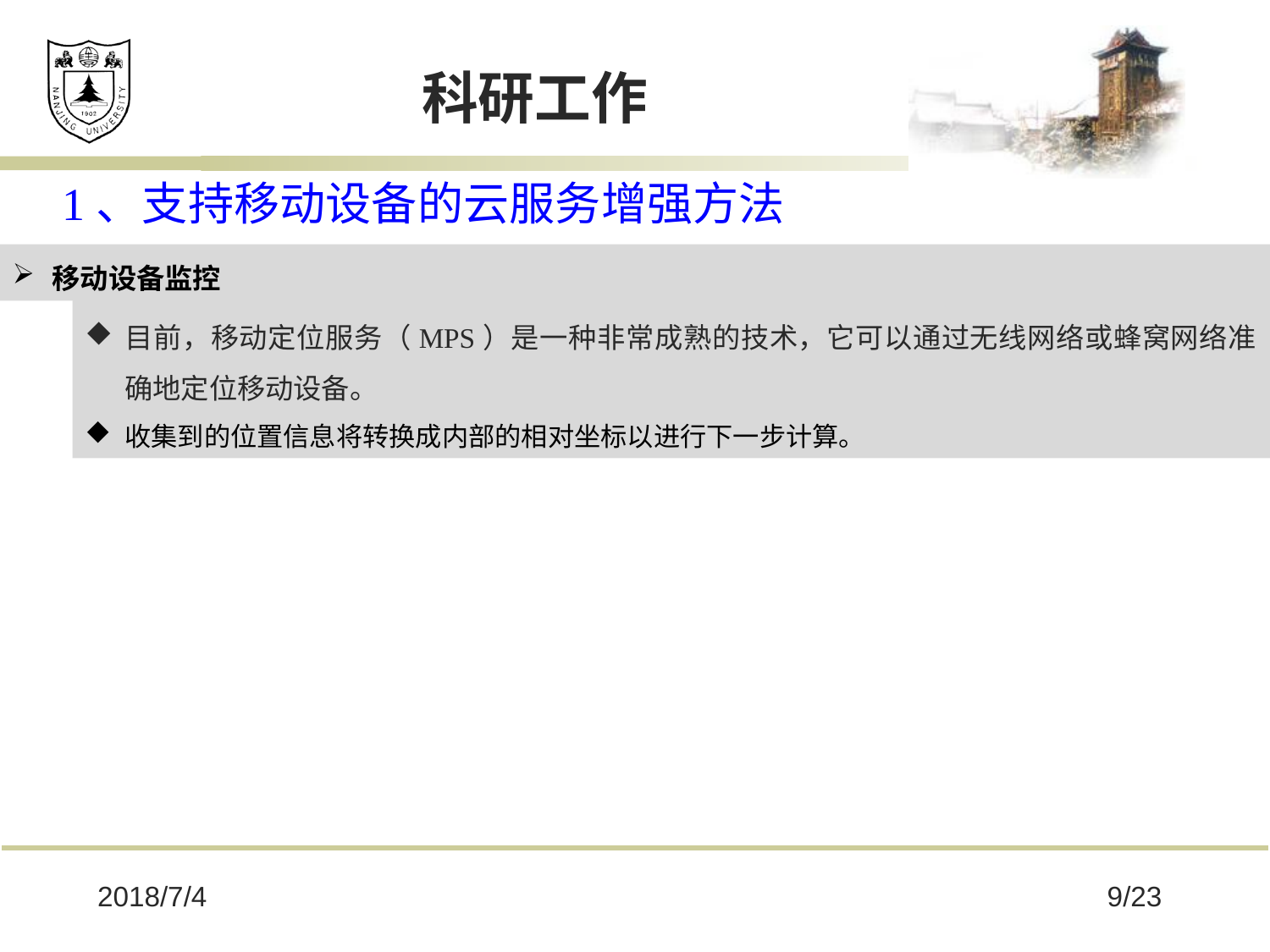

# 科研工作
1、支持移动设备的云服务增强方法

移动设备监控
目前，移动定位服务（MPS）是一种非常成熟的技术，它可以通过无线网络或蜂窝网络准确地定位移动设备。
收集到的位置信息将转换成内部的相对坐标以进行下一步计算。

2018/7/4
9/23